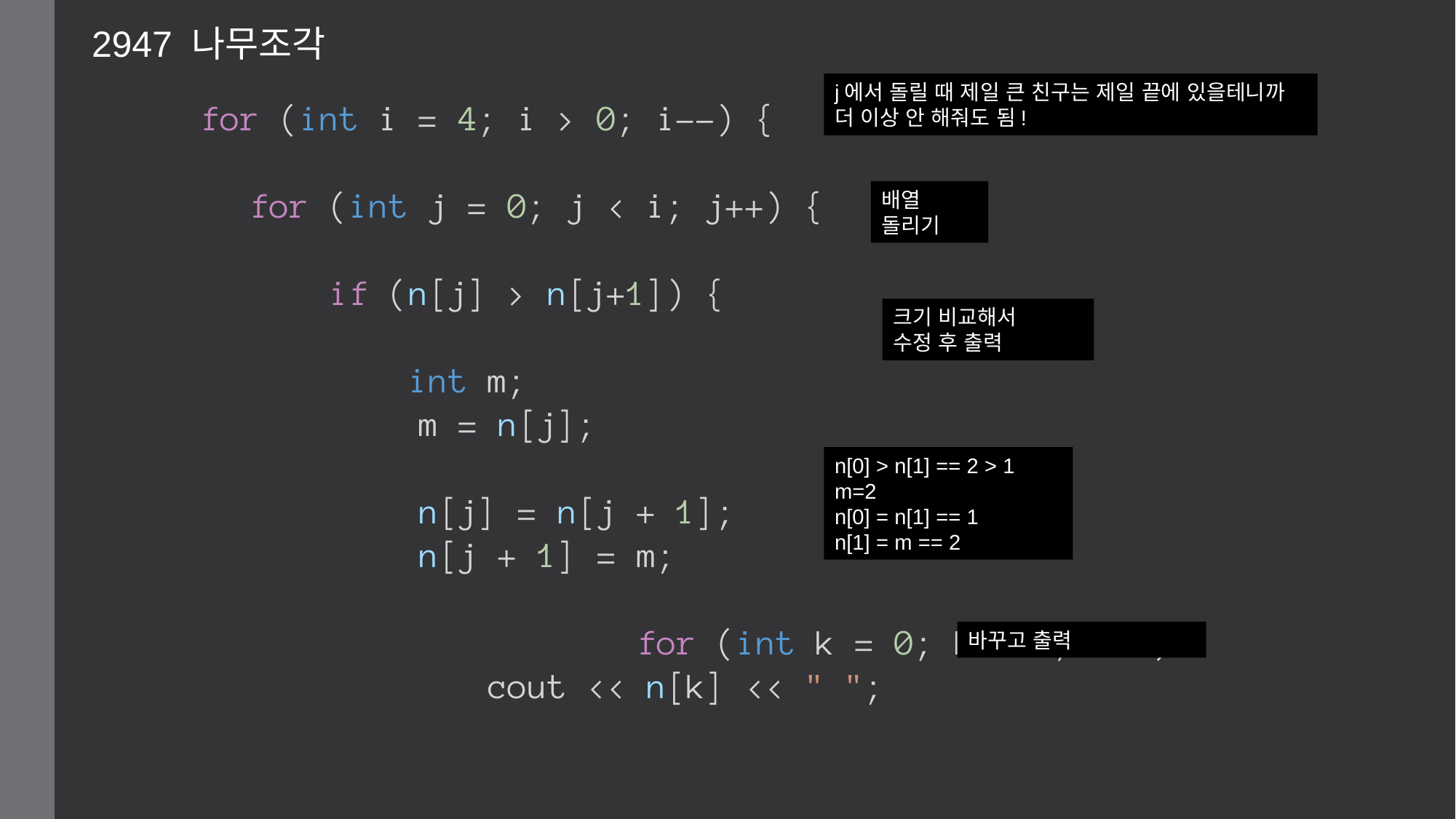

2947 나무조각
j에서 돌릴 때 제일 큰 친구는 제일 끝에 있을테니까
더 이상 안 해줘도 됨!
	for (int i = 4; i > 0; i--) {

        for (int j = 0; j < i; j++) {

            if (n[j] > n[j+1]) {

                int m;
                	m = n[j];

                	n[j] = n[j + 1];
                	n[j + 1] = m;

					for (int k = 0; k < 5; k++)
                    cout << n[k] << " ";
배열 돌리기
크기 비교해서
수정 후 출력
n[0] > n[1] == 2 > 1
m=2
n[0] = n[1] == 1
n[1] = m == 2
바꾸고 출력